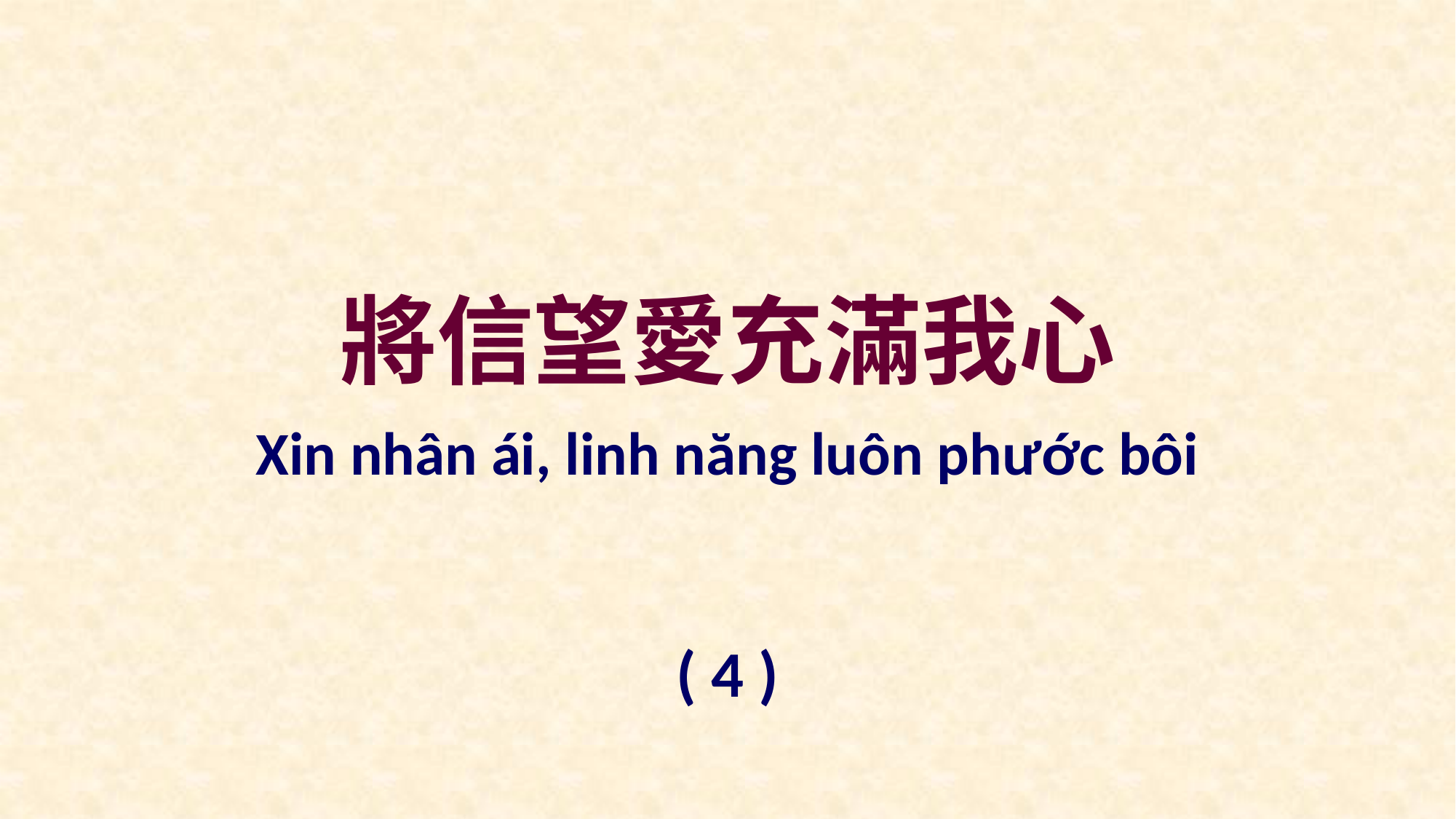

將信望愛充滿我心
Xin nhân ái, linh năng luôn phước bôi
( 4 )